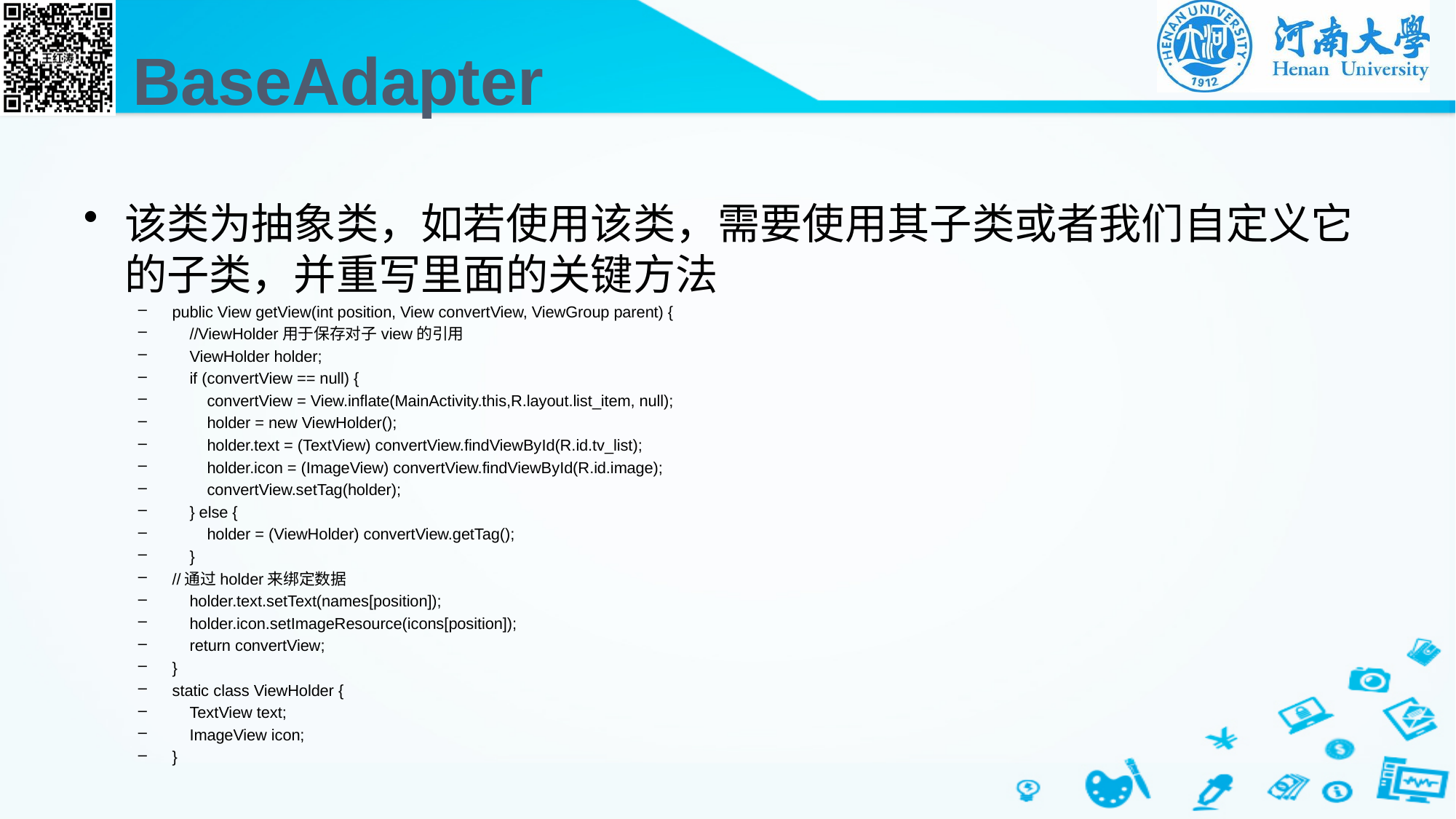

# BaseAdapter
该类为抽象类，如若使用该类，需要使用其子类或者我们自定义它的子类，并重写里面的关键方法
public View getView(int position, View convertView, ViewGroup parent) {
    //ViewHolder用于保存对子view的引用
    ViewHolder holder;
    if (convertView == null) {
        convertView = View.inflate(MainActivity.this,R.layout.list_item, null);
        holder = new ViewHolder();
        holder.text = (TextView) convertView.findViewById(R.id.tv_list);
        holder.icon = (ImageView) convertView.findViewById(R.id.image);
        convertView.setTag(holder);
    } else {
        holder = (ViewHolder) convertView.getTag();
    }
//通过holder来绑定数据
    holder.text.setText(names[position]);
    holder.icon.setImageResource(icons[position]);
    return convertView;
}
static class ViewHolder {
    TextView text;
    ImageView icon;
}